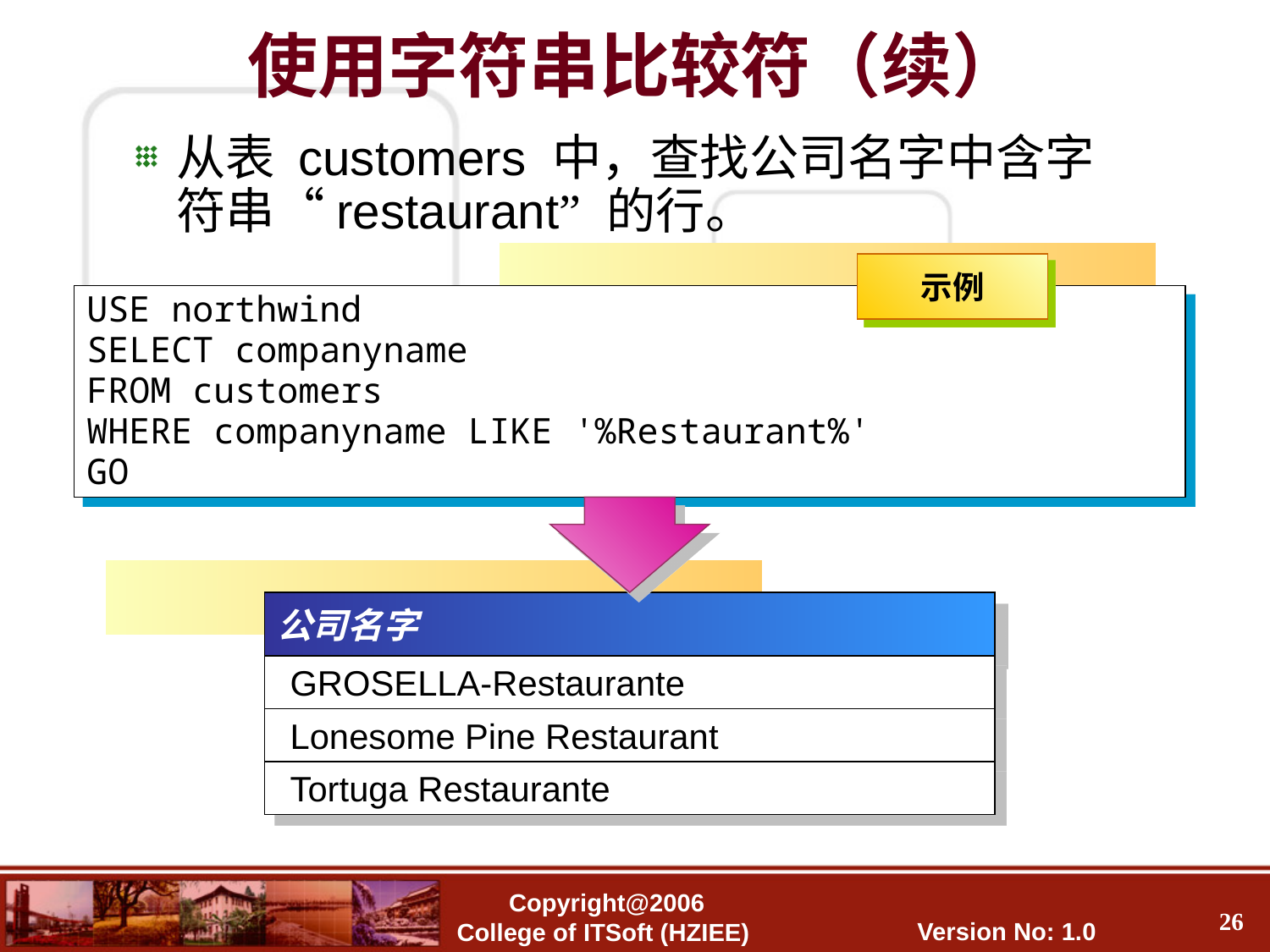

使用字符串比较符（续）
从表 customers 中，查找公司名字中含字符串“restaurant” 的行。

示例
USE northwind
SELECT companyname
FROM customers
WHERE companyname LIKE '%Restaurant%'
GO

公司名字
GROSELLA-Restaurante
Lonesome Pine Restaurant
Tortuga Restaurante